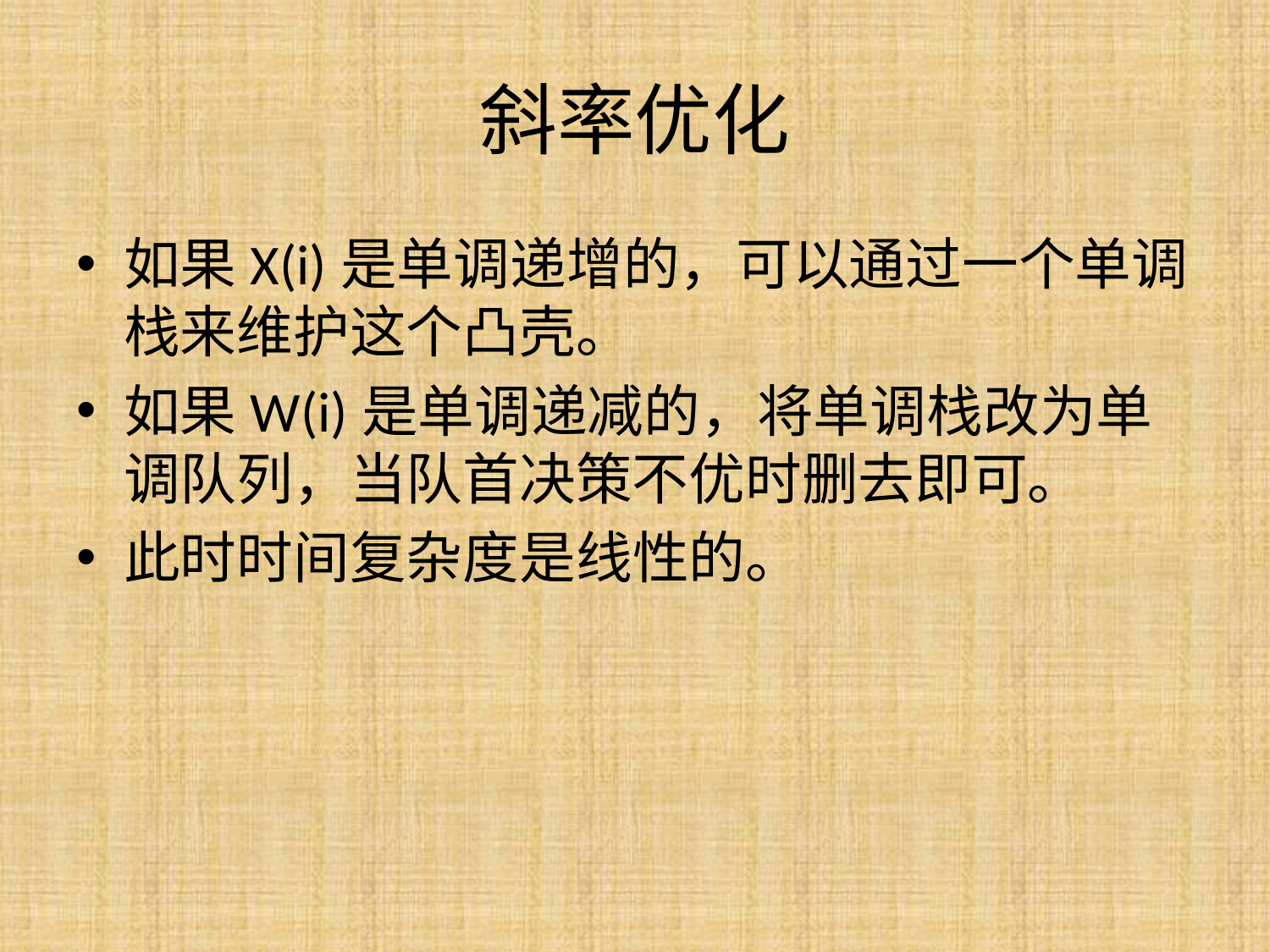

# 斜率优化
如果X(i)是单调递增的，可以通过一个单调栈来维护这个凸壳。
如果W(i)是单调递减的，将单调栈改为单调队列，当队首决策不优时删去即可。
此时时间复杂度是线性的。